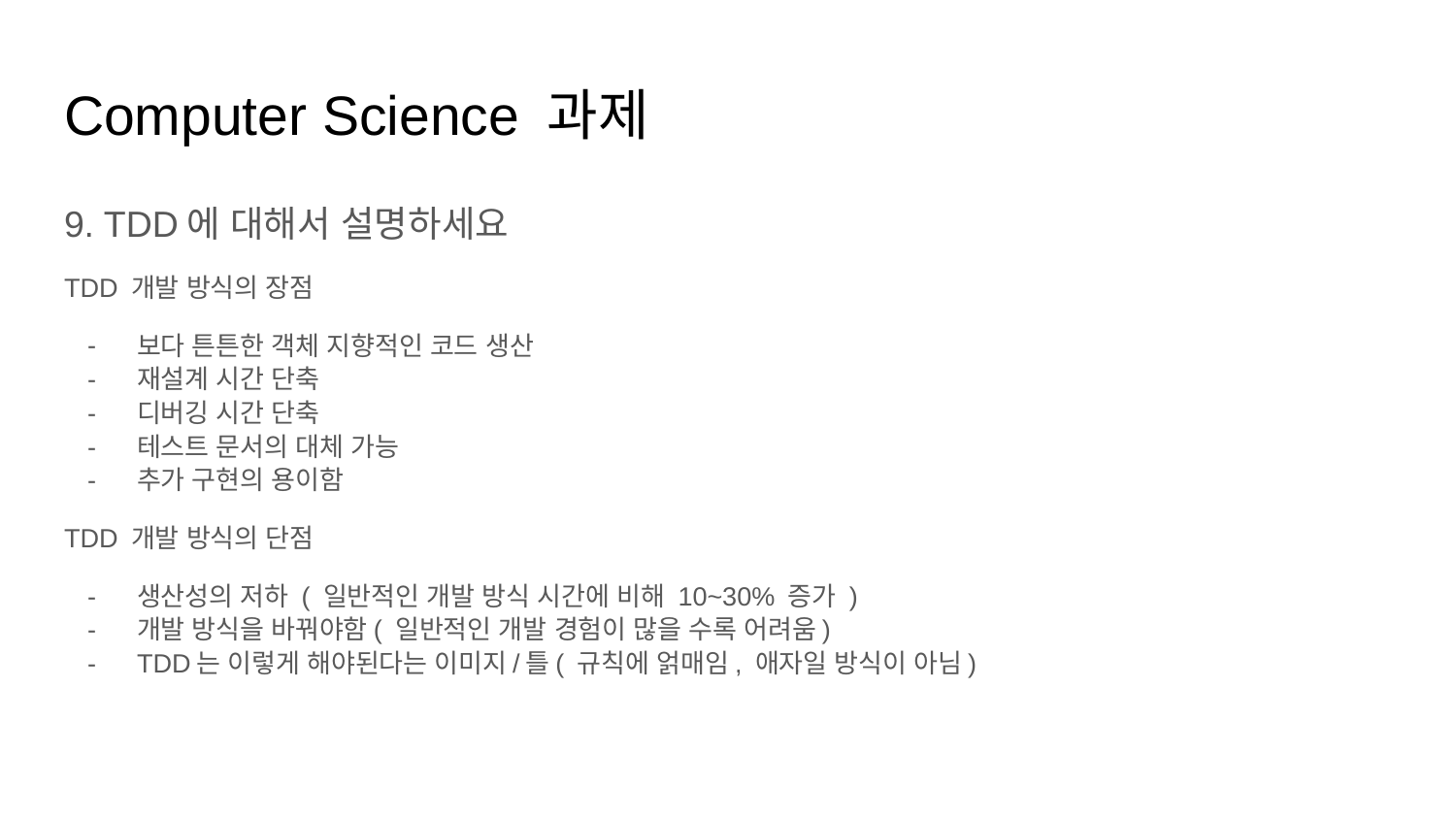

# Computer Science 과제

9. TDD에 대해서 설명하세요
TDD 개발 방식의 장점
보다 튼튼한 객체 지향적인 코드 생산
재설계 시간 단축
디버깅 시간 단축
테스트 문서의 대체 가능
추가 구현의 용이함
TDD 개발 방식의 단점
생산성의 저하 ( 일반적인 개발 방식 시간에 비해 10~30% 증가 )
개발 방식을 바꿔야함( 일반적인 개발 경험이 많을 수록 어려움)
TDD는 이렇게 해야된다는 이미지/틀( 규칙에 얽매임, 애자일 방식이 아님)